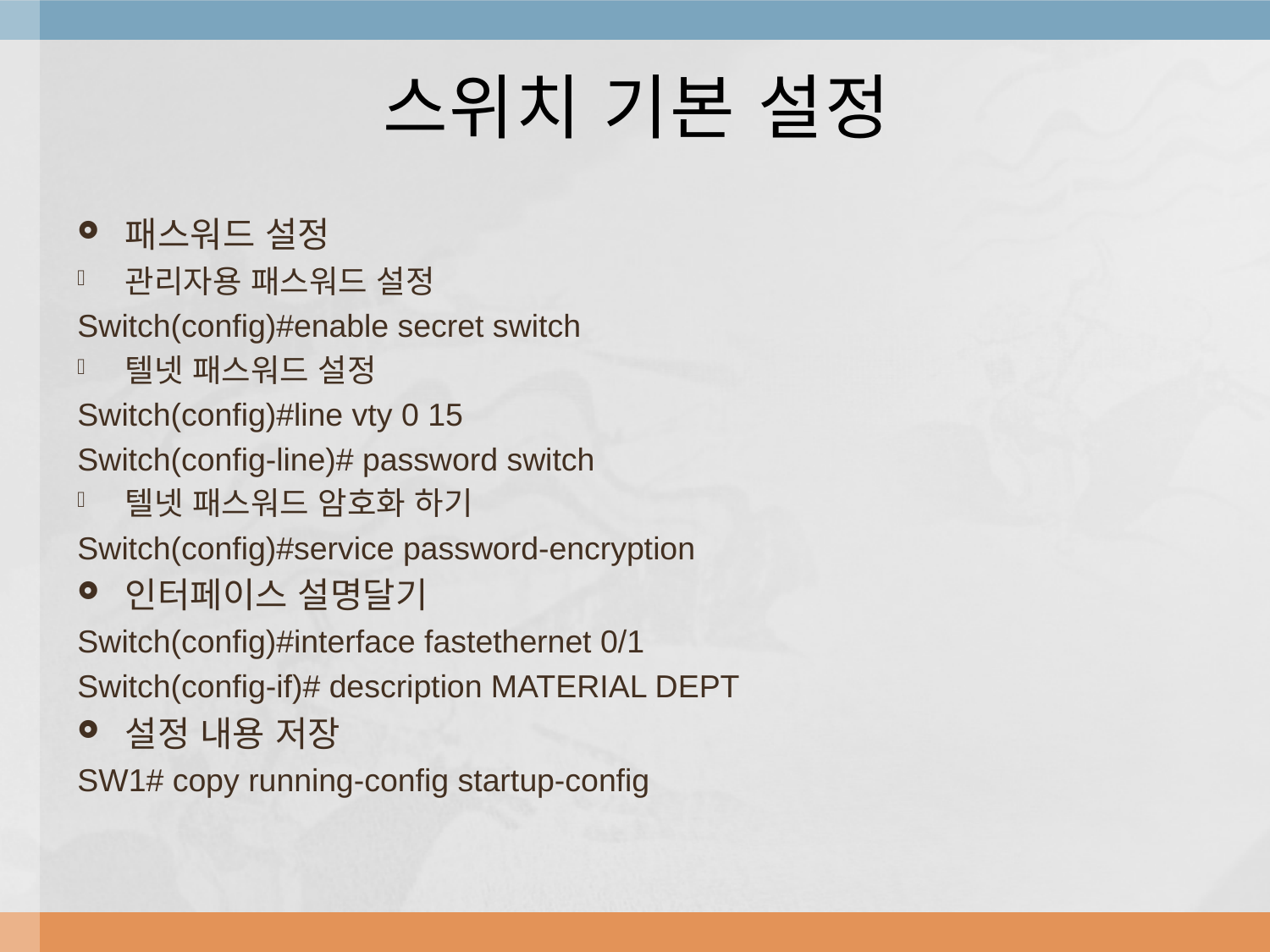

# 스위치 기본 설정
패스워드 설정
관리자용 패스워드 설정
Switch(config)#enable secret switch
텔넷 패스워드 설정
Switch(config)#line vty 0 15
Switch(config-line)# password switch
텔넷 패스워드 암호화 하기
Switch(config)#service password-encryption
인터페이스 설명달기
Switch(config)#interface fastethernet 0/1
Switch(config-if)# description MATERIAL DEPT
설정 내용 저장
SW1# copy running-config startup-config